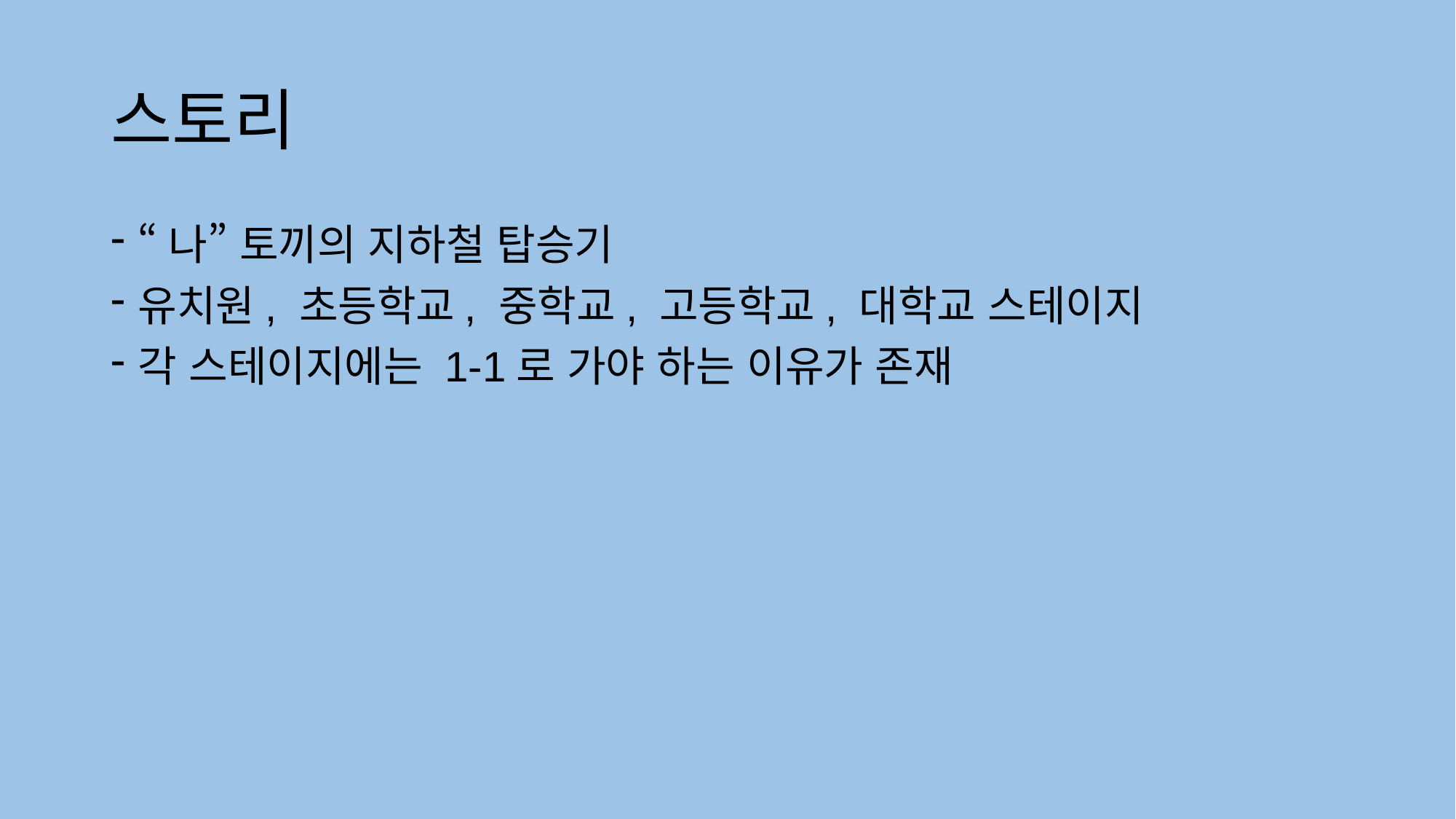

# 스토리
“나” 토끼의 지하철 탑승기
유치원, 초등학교, 중학교, 고등학교, 대학교 스테이지
각 스테이지에는 1-1로 가야 하는 이유가 존재